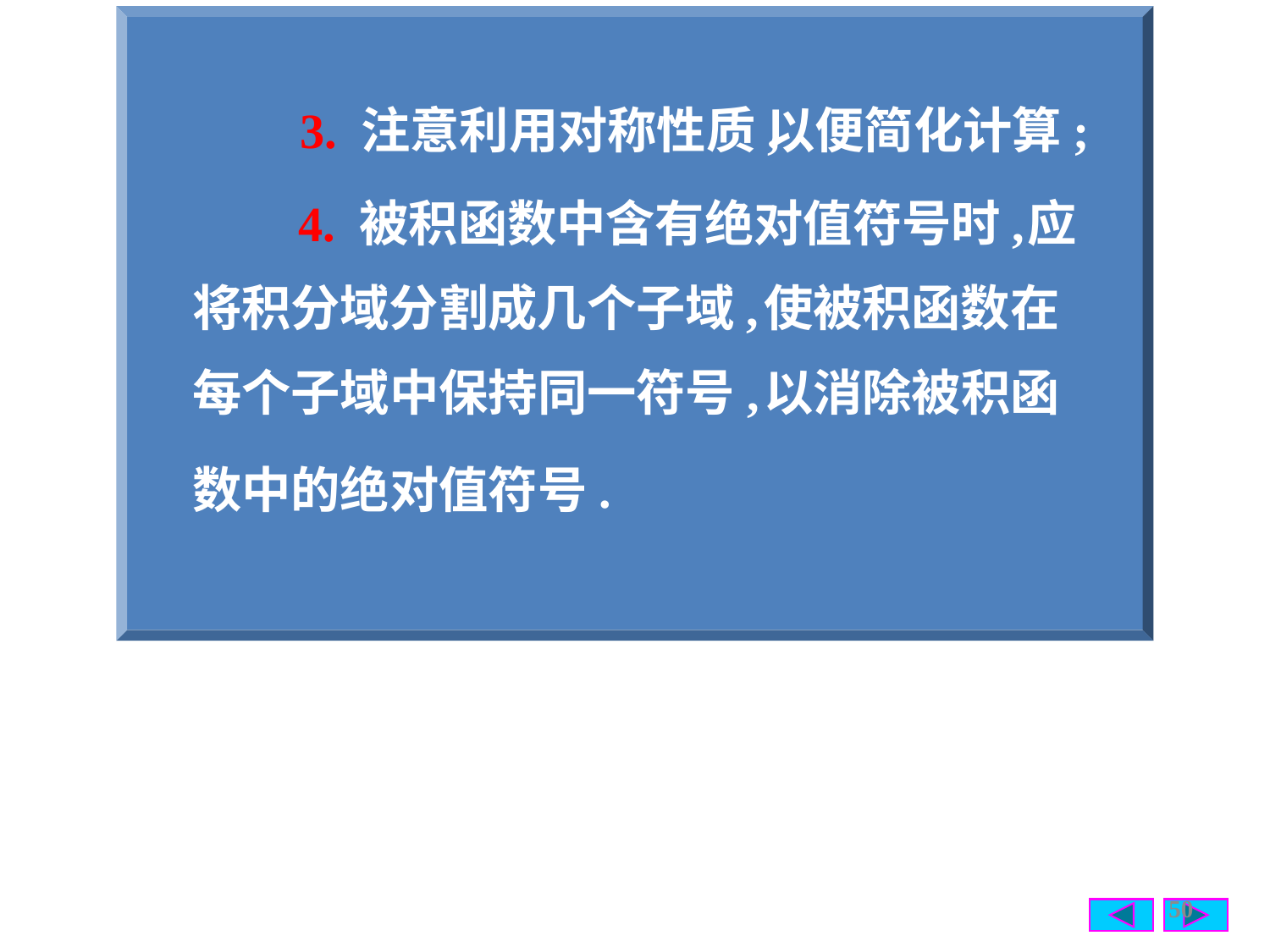

3. 注意利用对称性质,
以便简化计算;
4. 被积函数中含有绝对值符号时,
应
将积分域分割成几个子域,
使被积函数在
每个子域中保持同一符号,
以消除被积函
数中的绝对值符号.
50